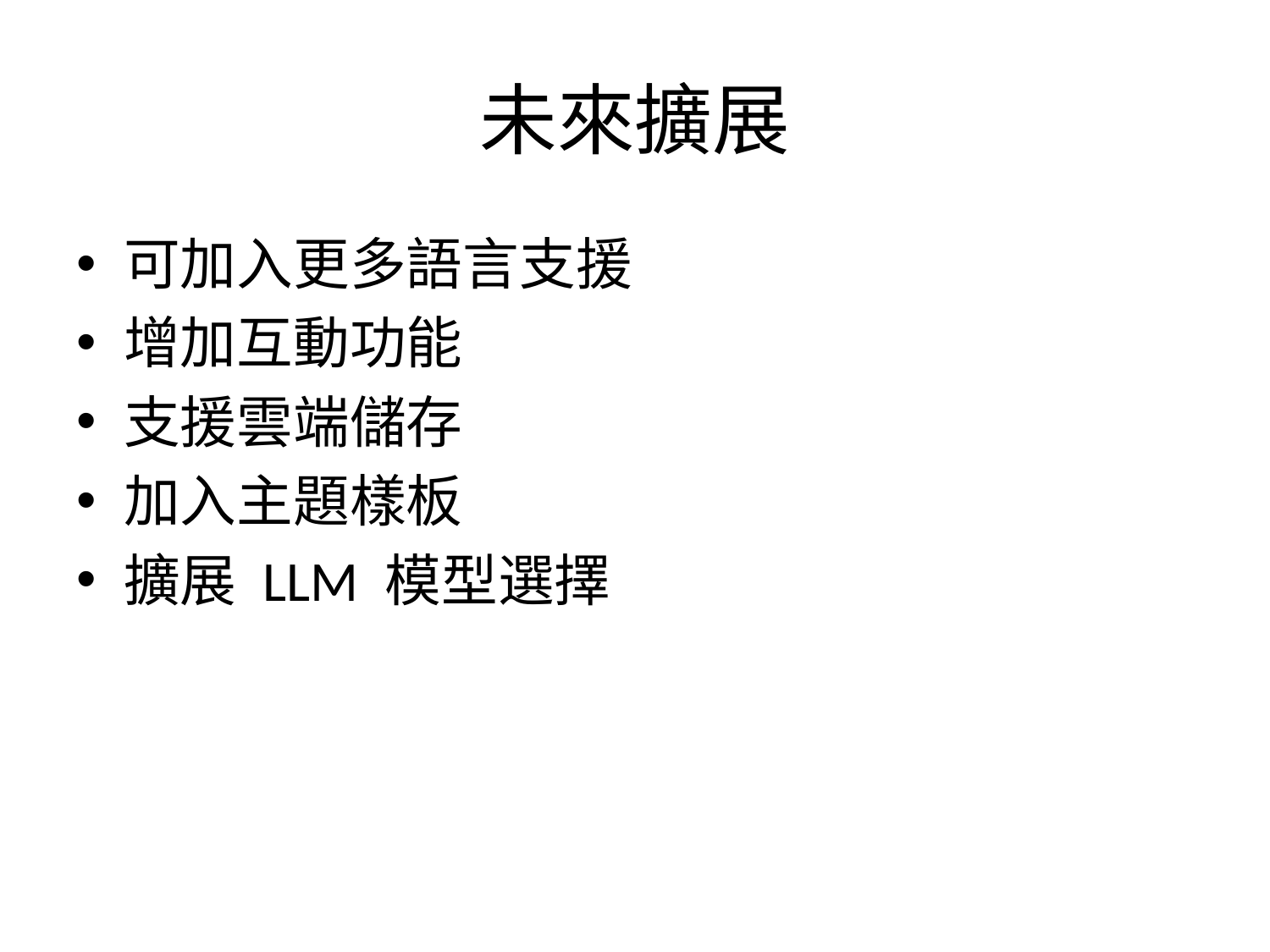

# 未來擴展
可加入更多語言支援
增加互動功能
支援雲端儲存
加入主題樣板
擴展 LLM 模型選擇